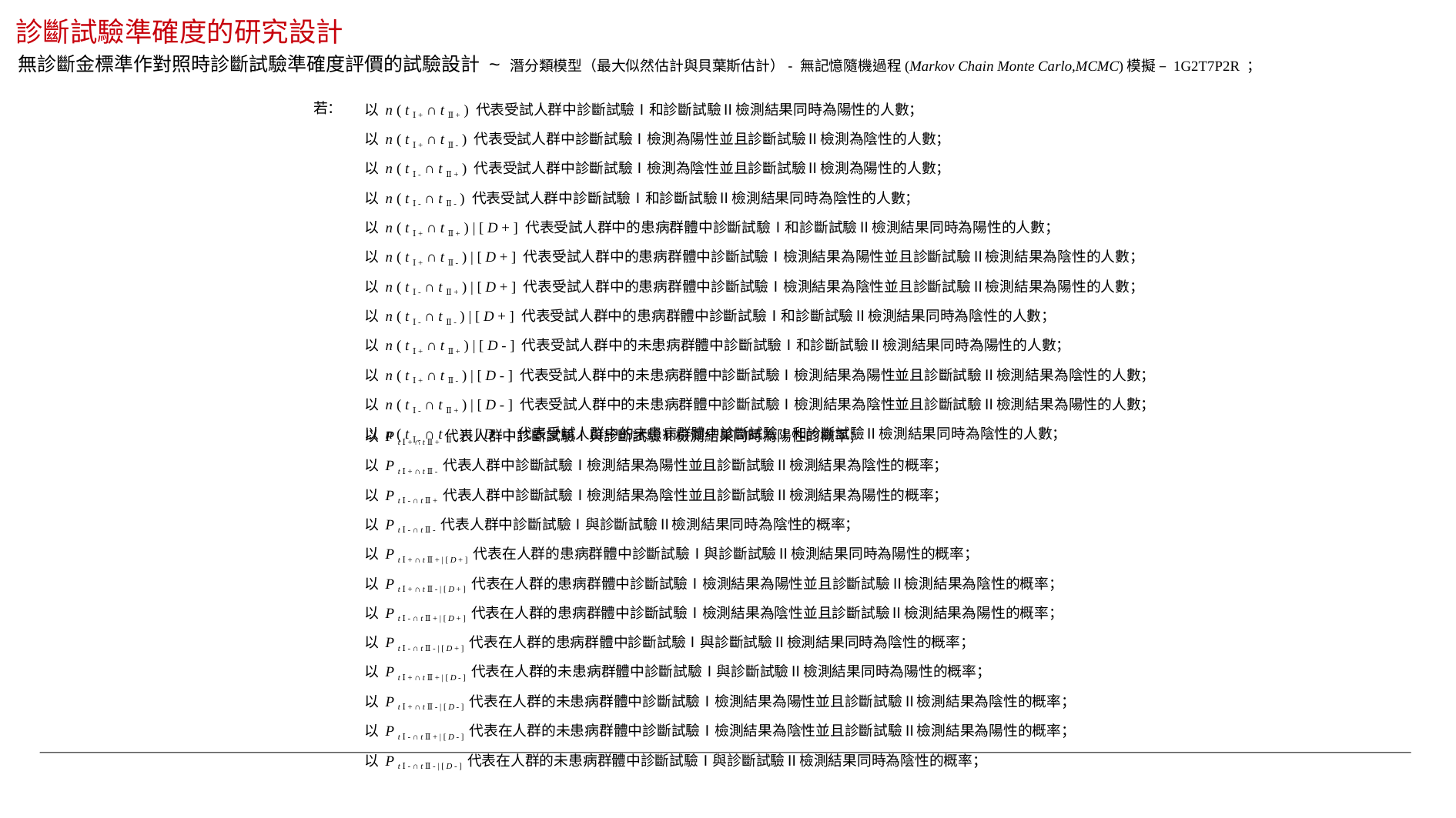

診斷試驗準確度的研究設計
無診斷金標準作對照時診斷試驗準確度評價的試驗設計 ~ 潛分類模型（最大似然估計與貝葉斯估計）- 無記憶隨機過程(Markov Chain Monte Carlo,MCMC)模擬 – 1G2T7P2R ；
若：
以 n ( t Ⅰ + ∩ t Ⅱ + ) 代表受試人群中診斷試驗Ⅰ和診斷試驗Ⅱ檢測結果同時為陽性的人數；
以 n ( t Ⅰ + ∩ t Ⅱ - ) 代表受試人群中診斷試驗Ⅰ檢測為陽性並且診斷試驗Ⅱ檢測為陰性的人數；
以 n ( t Ⅰ - ∩ t Ⅱ + ) 代表受試人群中診斷試驗Ⅰ檢測為陰性並且診斷試驗Ⅱ檢測為陽性的人數；
以 n ( t Ⅰ - ∩ t Ⅱ - ) 代表受試人群中診斷試驗Ⅰ和診斷試驗Ⅱ檢測結果同時為陰性的人數；
以 n ( t Ⅰ + ∩ t Ⅱ + ) | [ D + ] 代表受試人群中的患病群體中診斷試驗Ⅰ和診斷試驗Ⅱ檢測結果同時為陽性的人數；
以 n ( t Ⅰ + ∩ t Ⅱ - ) | [ D + ] 代表受試人群中的患病群體中診斷試驗Ⅰ檢測結果為陽性並且診斷試驗Ⅱ檢測結果為陰性的人數；
以 n ( t Ⅰ - ∩ t Ⅱ + ) | [ D + ] 代表受試人群中的患病群體中診斷試驗Ⅰ檢測結果為陰性並且診斷試驗Ⅱ檢測結果為陽性的人數；
以 n ( t Ⅰ - ∩ t Ⅱ - ) | [ D + ] 代表受試人群中的患病群體中診斷試驗Ⅰ和診斷試驗Ⅱ檢測結果同時為陰性的人數；
以 n ( t Ⅰ + ∩ t Ⅱ + ) | [ D - ] 代表受試人群中的未患病群體中診斷試驗Ⅰ和診斷試驗Ⅱ檢測結果同時為陽性的人數；
以 n ( t Ⅰ + ∩ t Ⅱ - ) | [ D - ] 代表受試人群中的未患病群體中診斷試驗Ⅰ檢測結果為陽性並且診斷試驗Ⅱ檢測結果為陰性的人數；
以 n ( t Ⅰ - ∩ t Ⅱ + ) | [ D - ] 代表受試人群中的未患病群體中診斷試驗Ⅰ檢測結果為陰性並且診斷試驗Ⅱ檢測結果為陽性的人數；
以 n ( t Ⅰ - ∩ t Ⅱ - ) | [ D - ] 代表受試人群中的未患病群體中診斷試驗Ⅰ和診斷試驗Ⅱ檢測結果同時為陰性的人數；
以 P t Ⅰ + ∩ t Ⅱ + 代表人群中診斷試驗Ⅰ與診斷試驗Ⅱ檢測結果同時為陽性的概率；
以 P t Ⅰ + ∩ t Ⅱ - 代表人群中診斷試驗Ⅰ檢測結果為陽性並且診斷試驗Ⅱ檢測結果為陰性的概率；
以 P t Ⅰ - ∩ t Ⅱ + 代表人群中診斷試驗Ⅰ檢測結果為陰性並且診斷試驗Ⅱ檢測結果為陽性的概率；
以 P t Ⅰ - ∩ t Ⅱ - 代表人群中診斷試驗Ⅰ與診斷試驗Ⅱ檢測結果同時為陰性的概率；
以 P t Ⅰ + ∩ t Ⅱ + | [ D + ] 代表在人群的患病群體中診斷試驗Ⅰ與診斷試驗Ⅱ檢測結果同時為陽性的概率；
以 P t Ⅰ + ∩ t Ⅱ - | [ D + ] 代表在人群的患病群體中診斷試驗Ⅰ檢測結果為陽性並且診斷試驗Ⅱ檢測結果為陰性的概率；
以 P t Ⅰ - ∩ t Ⅱ + | [ D + ] 代表在人群的患病群體中診斷試驗Ⅰ檢測結果為陰性並且診斷試驗Ⅱ檢測結果為陽性的概率；
以 P t Ⅰ - ∩ t Ⅱ - | [ D + ] 代表在人群的患病群體中診斷試驗Ⅰ與診斷試驗Ⅱ檢測結果同時為陰性的概率；
以 P t Ⅰ + ∩ t Ⅱ + | [ D - ] 代表在人群的未患病群體中診斷試驗Ⅰ與診斷試驗Ⅱ檢測結果同時為陽性的概率；
以 P t Ⅰ + ∩ t Ⅱ - | [ D - ] 代表在人群的未患病群體中診斷試驗Ⅰ檢測結果為陽性並且診斷試驗Ⅱ檢測結果為陰性的概率；
以 P t Ⅰ - ∩ t Ⅱ + | [ D - ] 代表在人群的未患病群體中診斷試驗Ⅰ檢測結果為陰性並且診斷試驗Ⅱ檢測結果為陽性的概率；
以 P t Ⅰ - ∩ t Ⅱ - | [ D - ] 代表在人群的未患病群體中診斷試驗Ⅰ與診斷試驗Ⅱ檢測結果同時為陰性的概率；